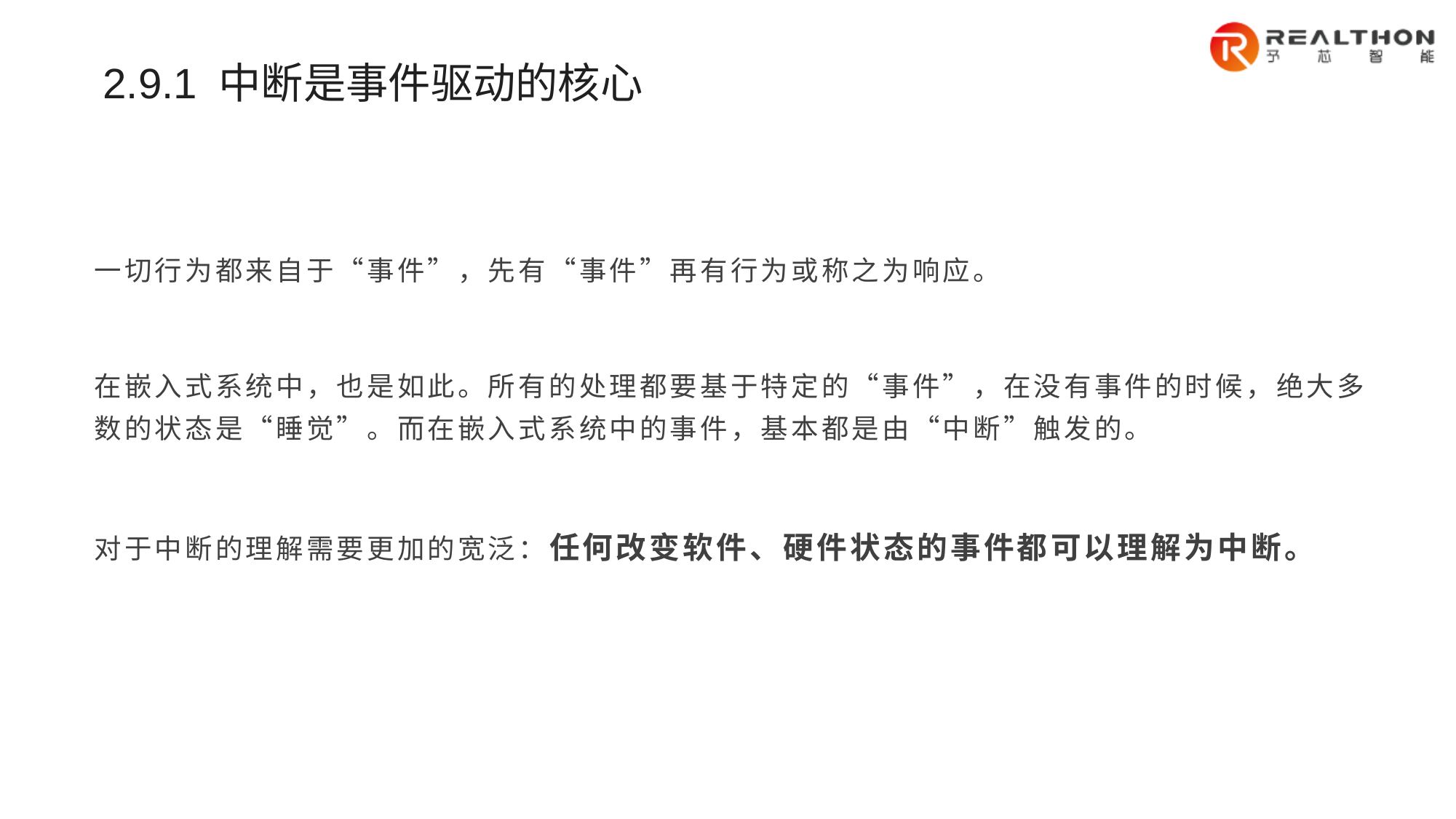

2.9.1 中断是事件驱动的核心
一切行为都来自于“事件”，先有“事件”再有行为或称之为响应。

在嵌入式系统中，也是如此。所有的处理都要基于特定的“事件”，在没有事件的时候，绝大多数的状态是“睡觉”。而在嵌入式系统中的事件，基本都是由“中断”触发的。

对于中断的理解需要更加的宽泛：任何改变软件、硬件状态的事件都可以理解为中断。